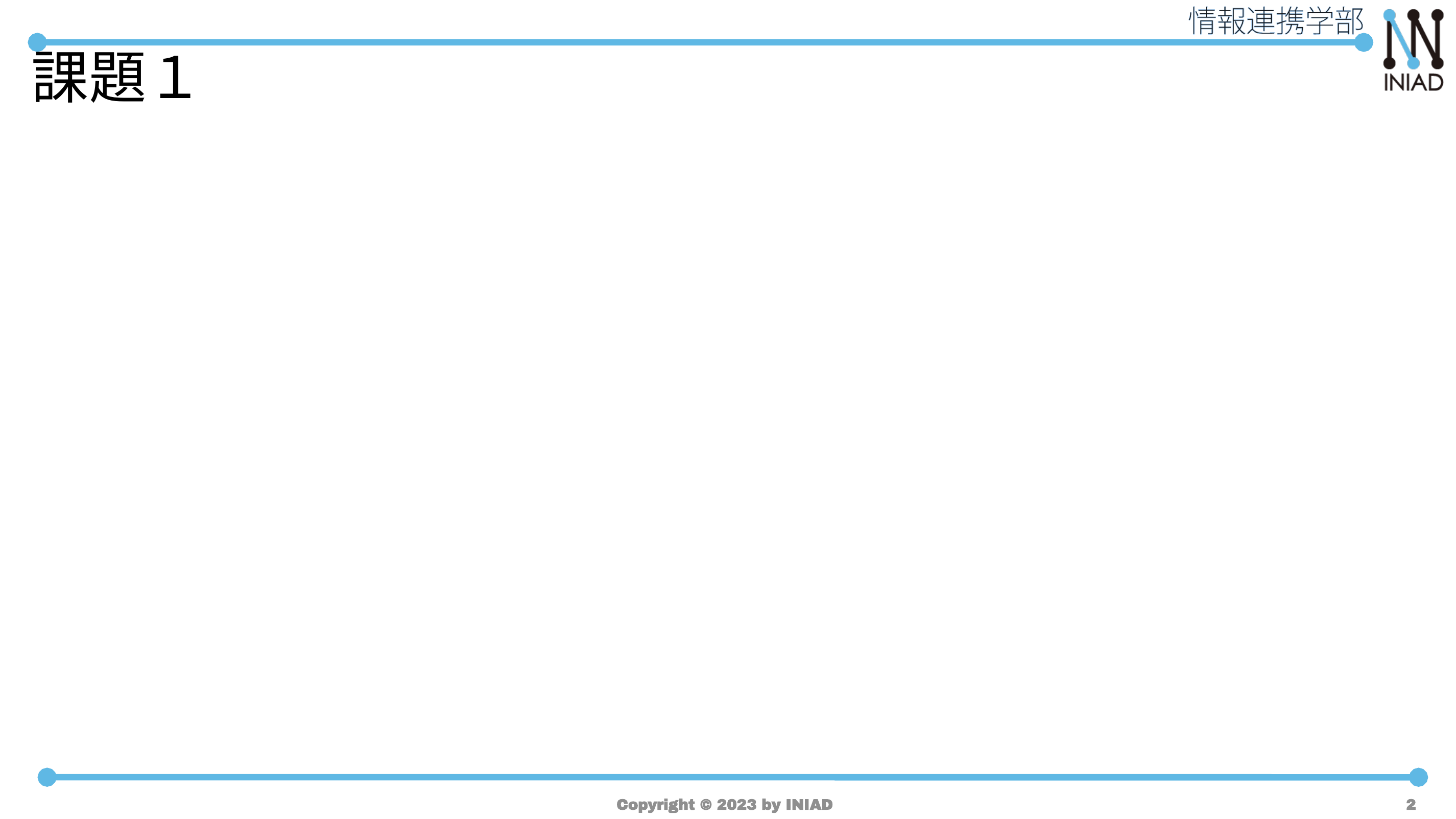

# 課題１
Copyright © 2023 by INIAD
2